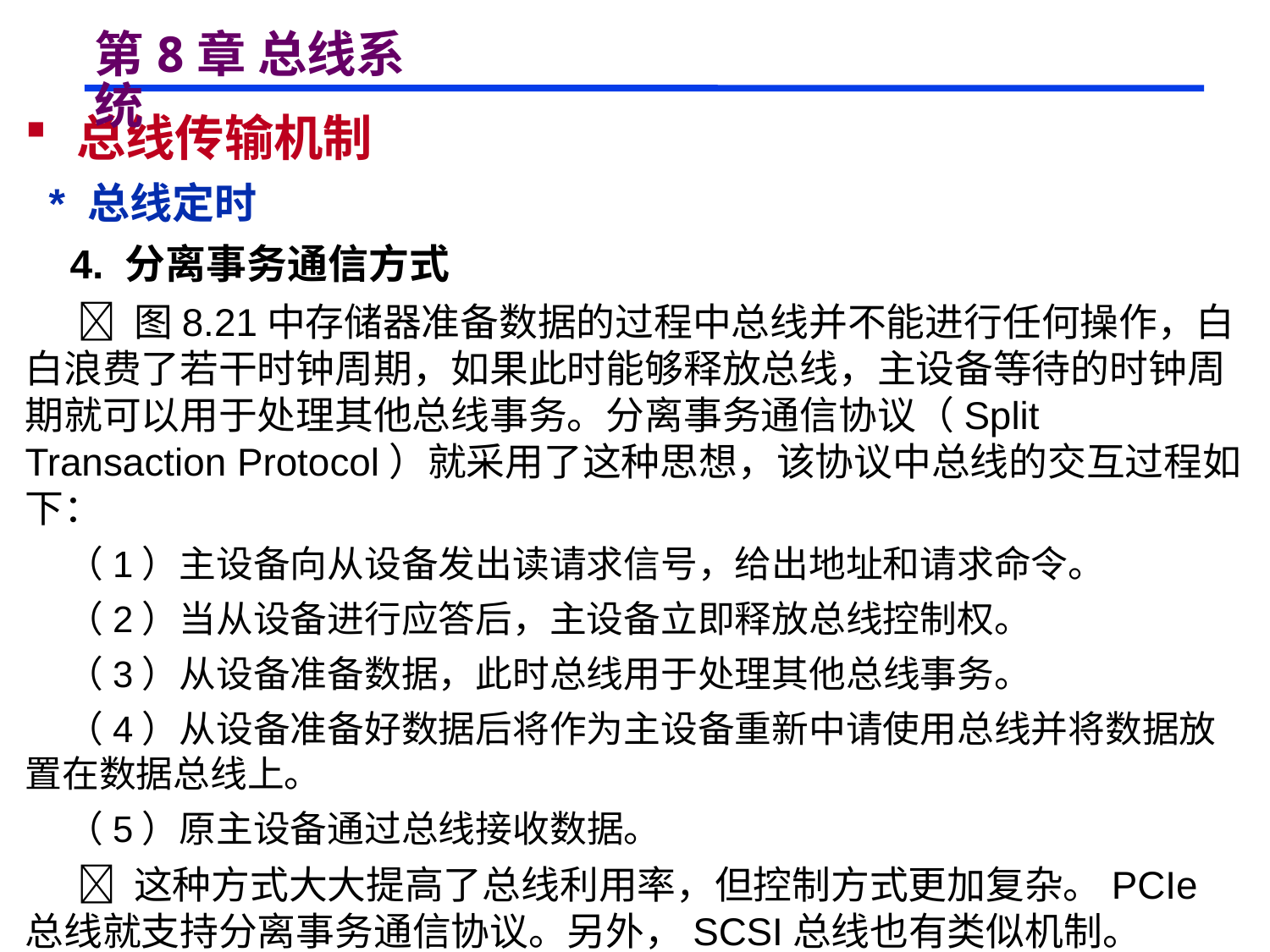

# 第8章 总线系统
 总线传输机制
  * 总线定时
    4. 分离事务通信方式
      • 图8.21中存储器准备数据的过程中总线并不能进行任何操作，白白浪费了若干时钟周期，如果此时能够释放总线，主设备等待的时钟周期就可以用于处理其他总线事务。分离事务通信协议（Split Transaction Protocol）就采用了这种思想，该协议中总线的交互过程如下：
    （1）主设备向从设备发出读请求信号，给出地址和请求命令。
    （2）当从设备进行应答后，主设备立即释放总线控制权。
    （3）从设备准备数据，此时总线用于处理其他总线事务。
    （4）从设备准备好数据后将作为主设备重新中请使用总线并将数据放置在数据总线上。
    （5）原主设备通过总线接收数据。
      • 这种方式大大提高了总线利用率，但控制方式更加复杂。PCIe总线就支持分离事务通信协议。另外，SCSI总线也有类似机制。